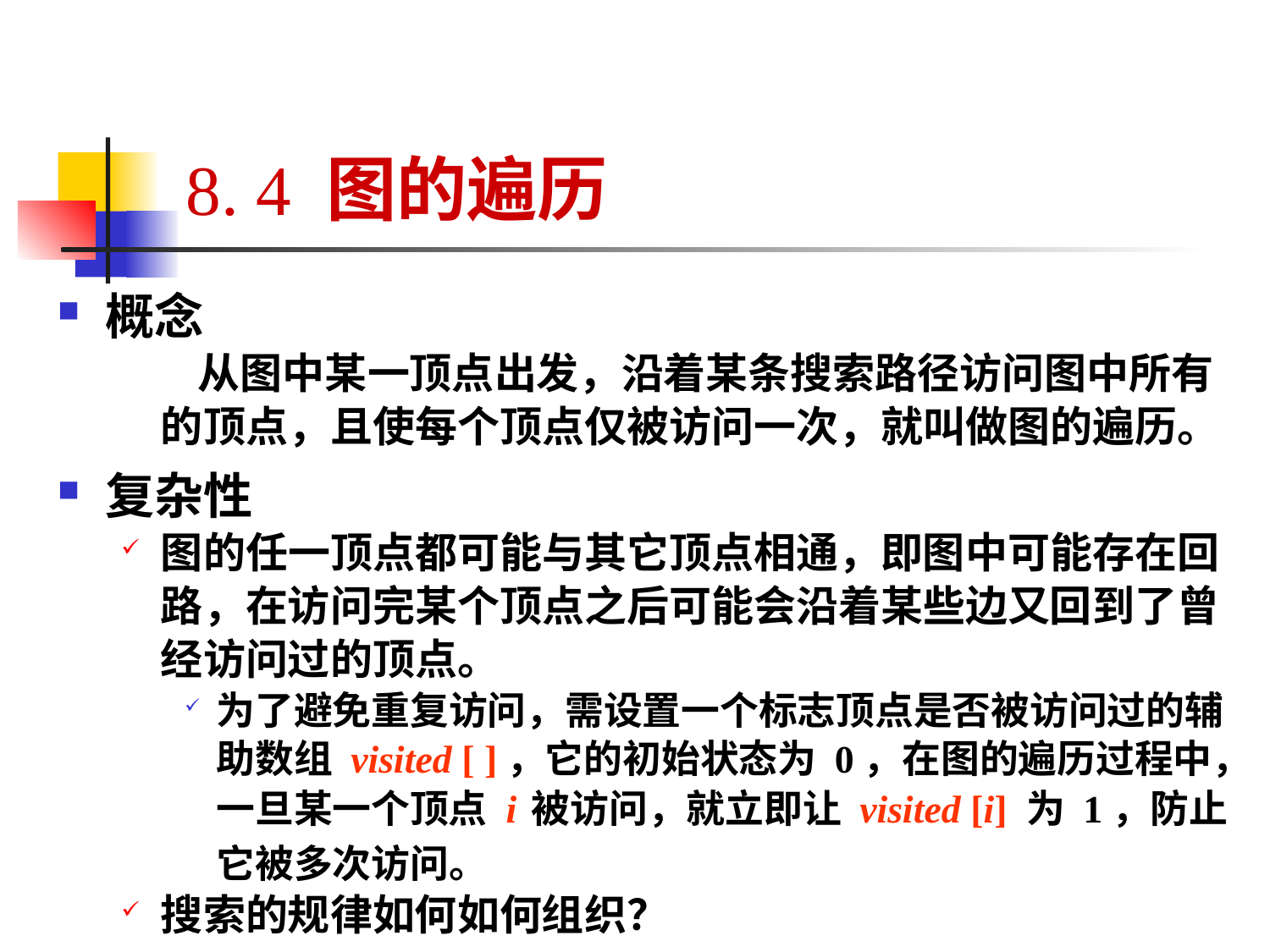

# 8. 4 图的遍历
概念
       从图中某一顶点出发，沿着某条搜索路径访问图中所有的顶点，且使每个顶点仅被访问一次，就叫做图的遍历。
复杂性
图的任一顶点都可能与其它顶点相通，即图中可能存在回路，在访问完某个顶点之后可能会沿着某些边又回到了曾经访问过的顶点。
为了避免重复访问，需设置一个标志顶点是否被访问过的辅助数组 visited [ ]，它的初始状态为 0，在图的遍历过程中，一旦某一个顶点 i 被访问，就立即让 visited [i] 为 1，防止它被多次访问。
搜索的规律如何如何组织？